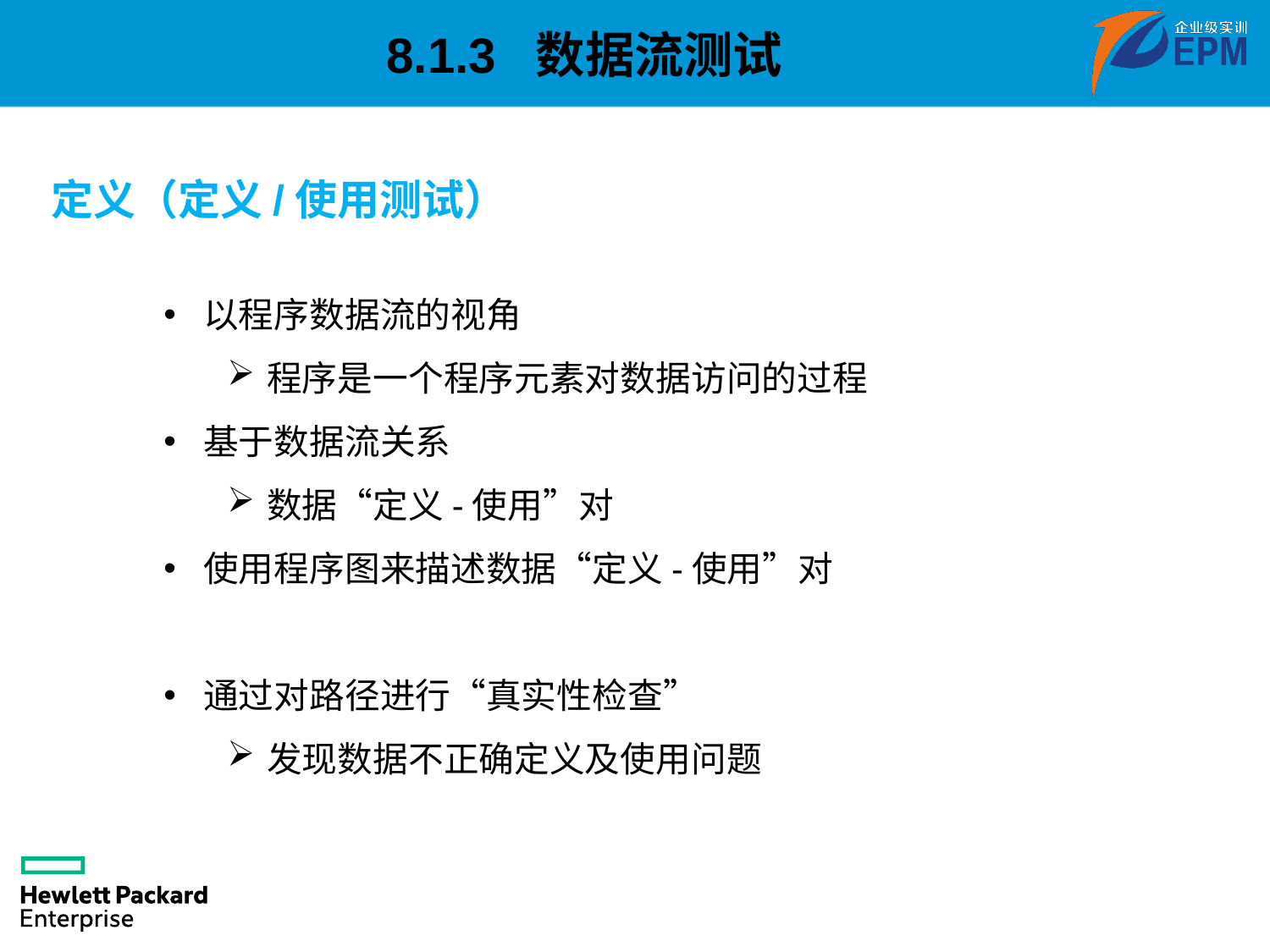

8.1.3  数据流测试
定义（定义/使用测试）
以程序数据流的视角
程序是一个程序元素对数据访问的过程
基于数据流关系
数据“定义-使用”对
使用程序图来描述数据“定义-使用”对
通过对路径进行“真实性检查”
发现数据不正确定义及使用问题